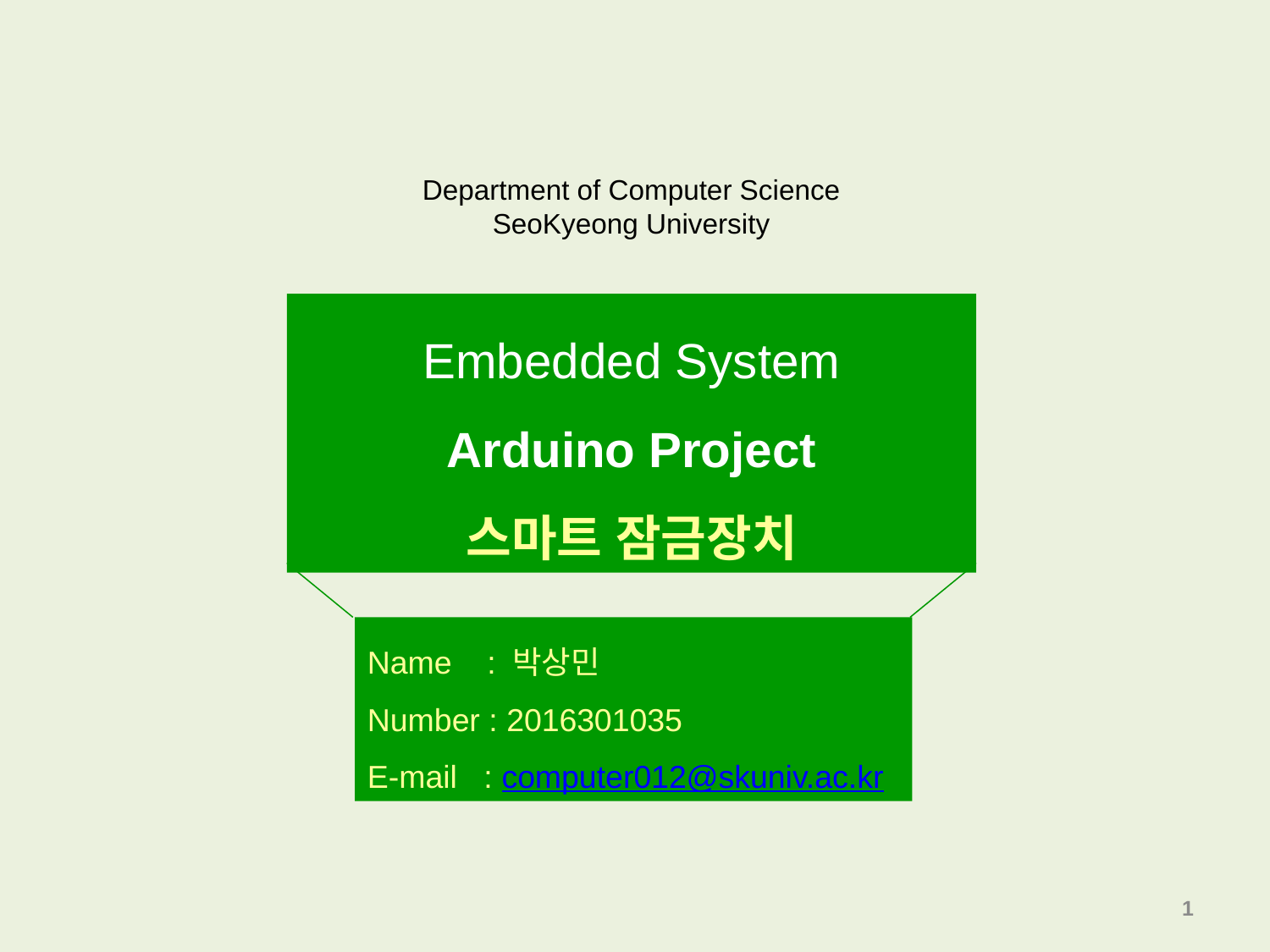

Department of Computer Science
SeoKyeong University
Embedded System
Arduino Project
스마트 잠금장치
Name    : 박상민
Number : 2016301035
E-mail   : computer012@skuniv.ac.kr
1